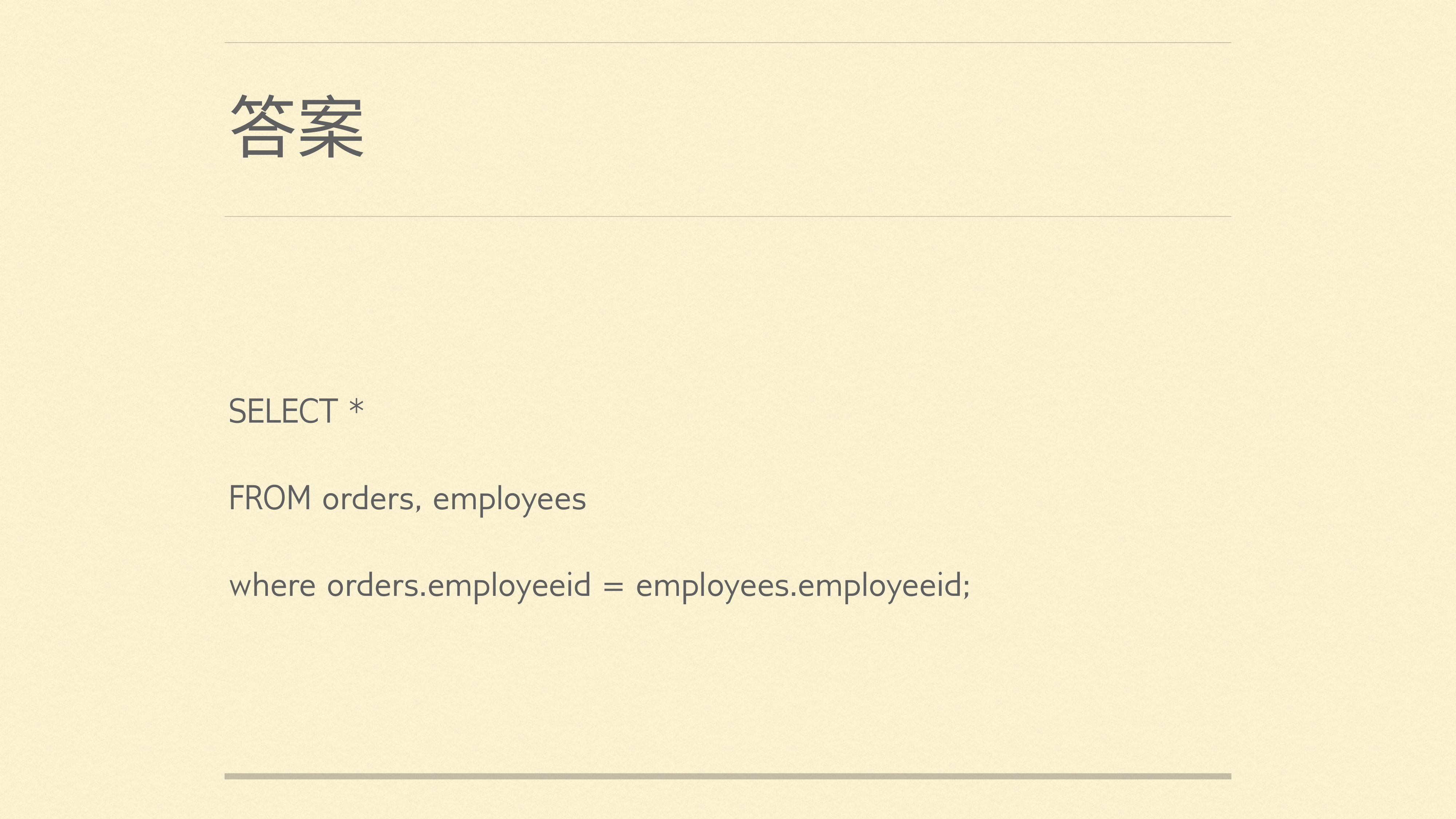

# 答案
SELECT *
FROM orders, employees
where orders.employeeid = employees.employeeid;